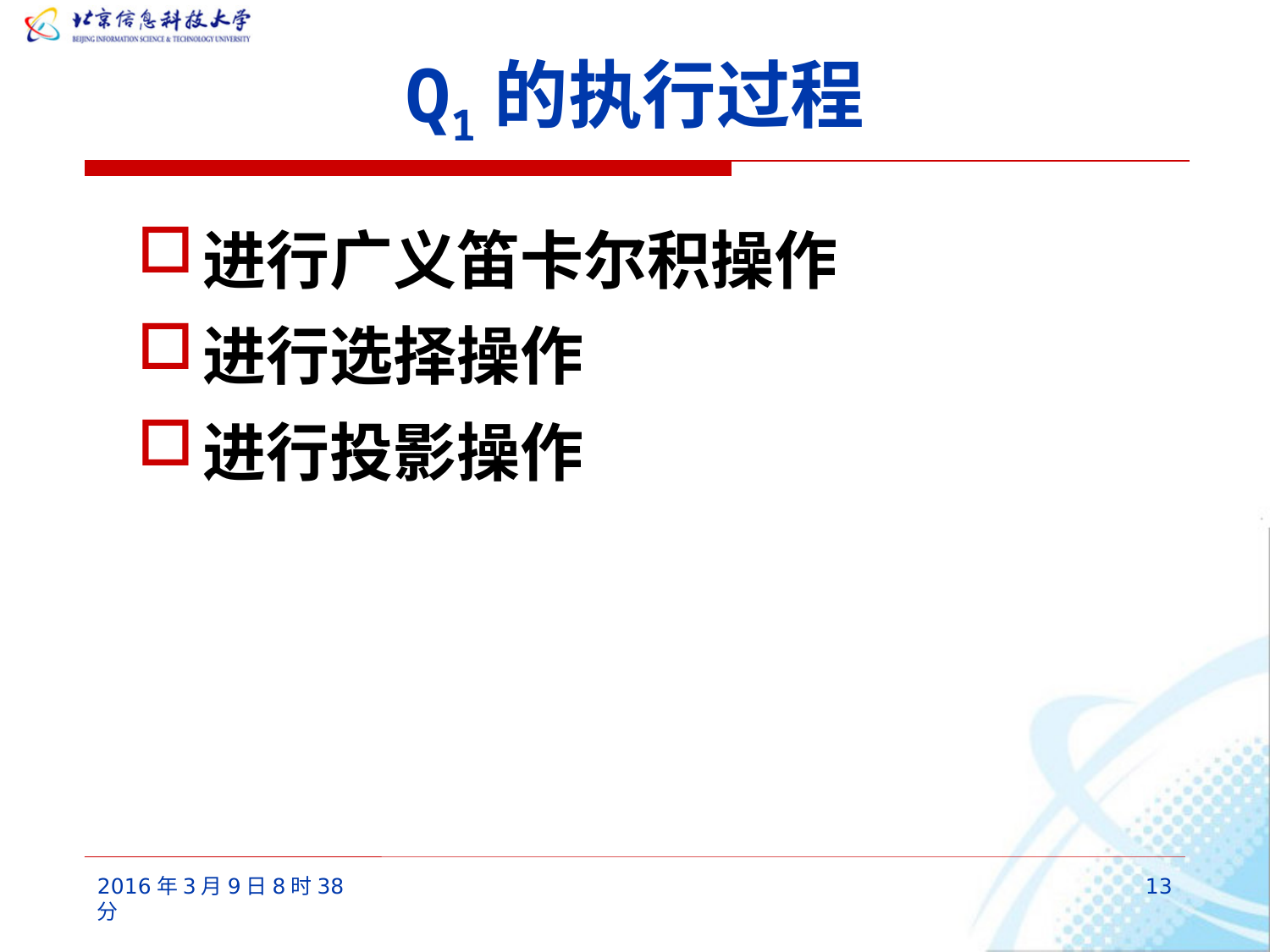

# Q1的执行过程
进行广义笛卡尔积操作
进行选择操作
进行投影操作
2016年3月9日8时38分
13